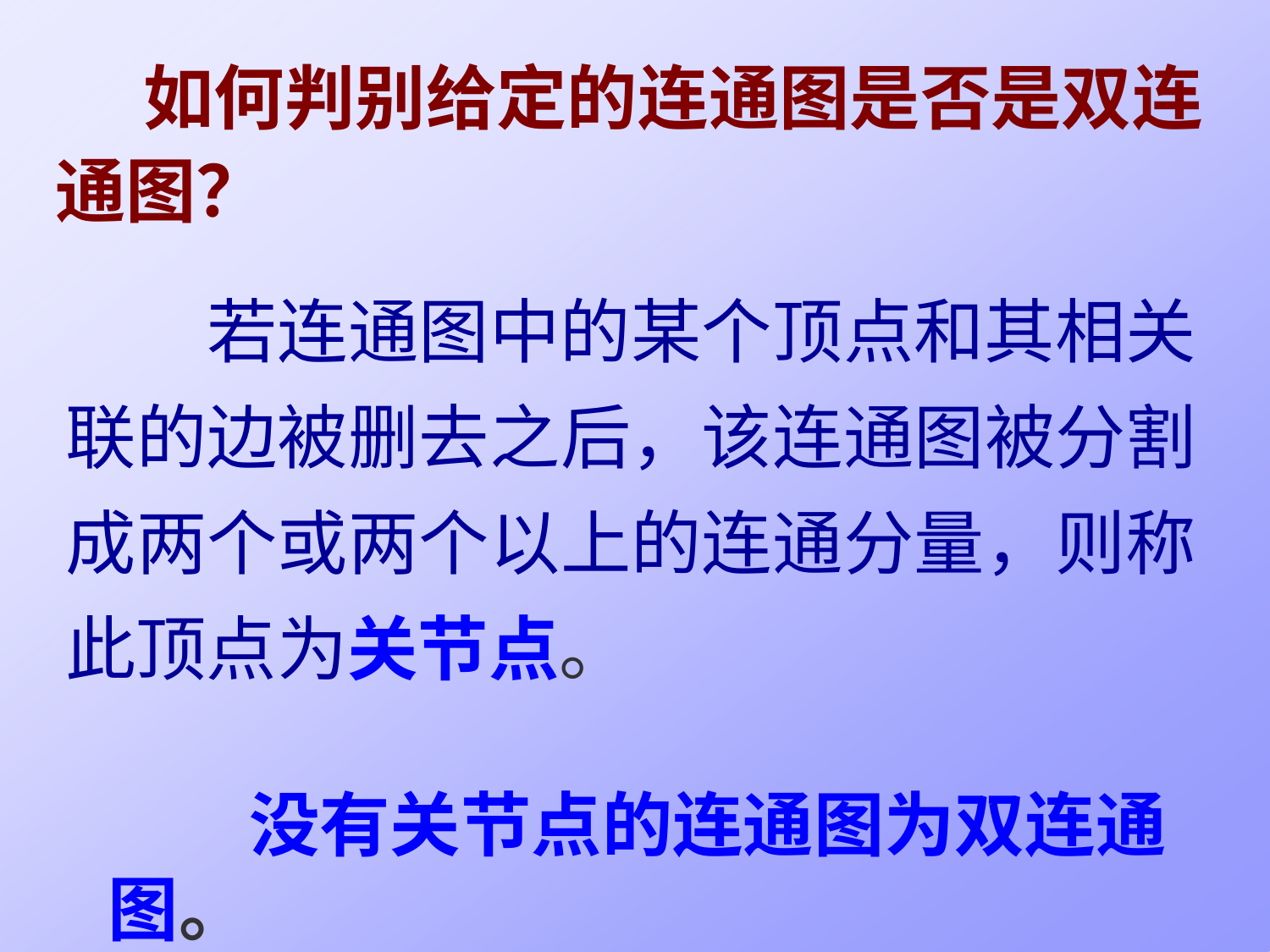

如何判别给定的连通图是否是双连 通图？
若连通图中的某个顶点和其相关 联的边被删去之后，该连通图被分割 成两个或两个以上的连通分量，则称 此顶点为关节点。

没有关节点的连通图为双连通图。